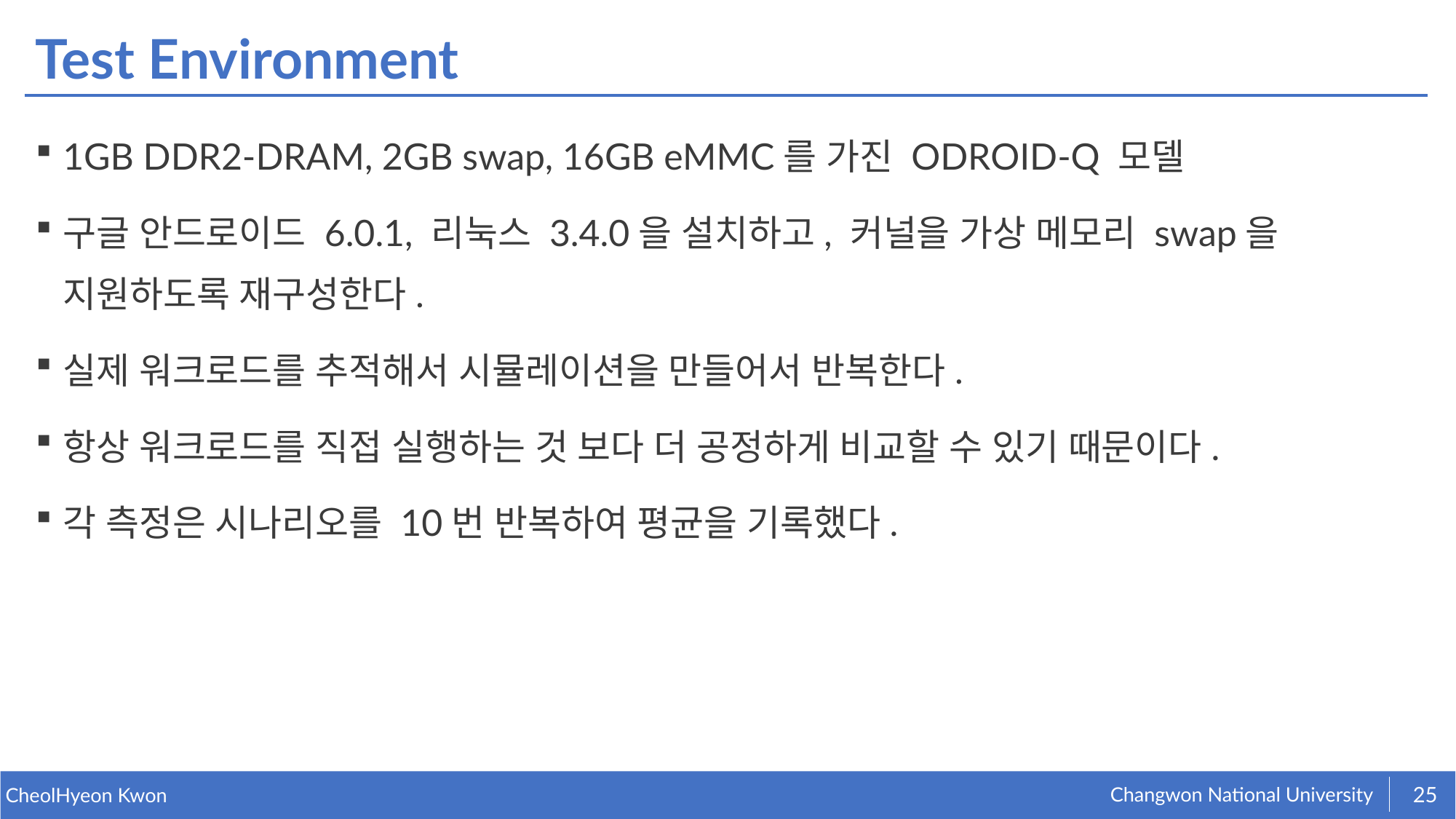

# Test Environment
1GB DDR2-DRAM, 2GB swap, 16GB eMMC를 가진 ODROID-Q 모델
구글 안드로이드 6.0.1, 리눅스 3.4.0을 설치하고, 커널을 가상 메모리 swap을 지원하도록 재구성한다.
실제 워크로드를 추적해서 시뮬레이션을 만들어서 반복한다.
항상 워크로드를 직접 실행하는 것 보다 더 공정하게 비교할 수 있기 때문이다.
각 측정은 시나리오를 10번 반복하여 평균을 기록했다.
25